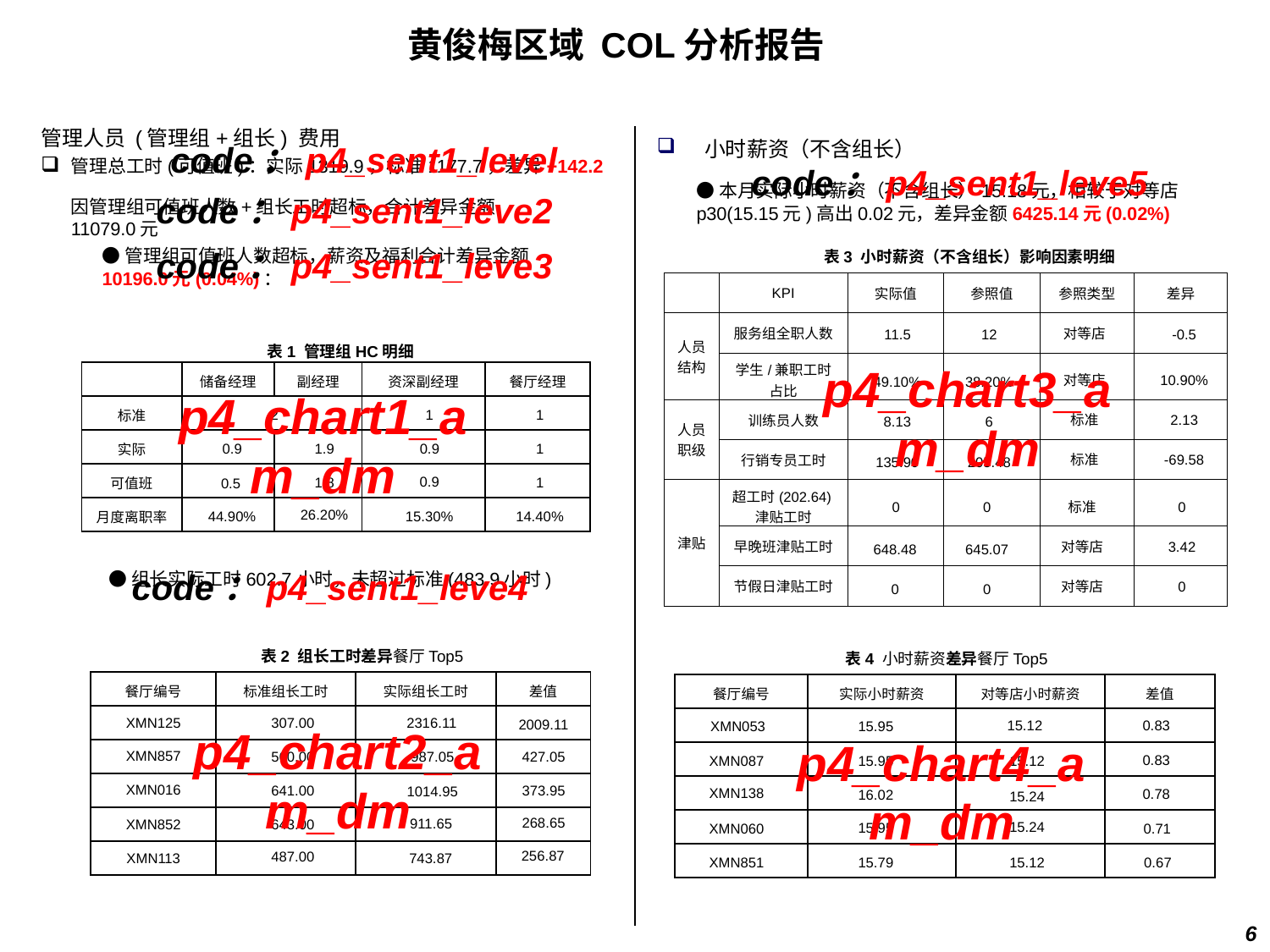

黄俊梅区域 COL分析报告
管理人员 (管理组+组长) 费用

小时薪资（不含组长）
code：p4_sent1_level
管理总工时(可值班)：实际1319.9，标准1177.7，差异+142.2
code：p4_sent1_leve5
●本月实际小时薪资（不含组长）15.18元，相较于对等店p30(15.15元)高出0.02元，差异金额6425.14元(0.02%)
code：p4_sent1_leve2
因管理组可值班人数+组长工时超标，合计差异金额11079.0元
code：p4_sent1_leve3
●管理组可值班人数超标，薪资及福利合计差异金额10196.0元(0.04%)：
表3 小时薪资（不含组长）影响因素明细
|  | KPI | 实际值 | 参照值 | 参照类型 | 差异 |
| --- | --- | --- | --- | --- | --- |
| 人员 结构 | 服务组全职人数 |  |  |  |  |
|  | 学生/兼职工时占比 |  |  |  |  |
| 人员 职级 | 训练员人数 |  |  |  |  |
|  | 行销专员工时 |  |  |  |  |
| 津贴 | 超工时(202.64)津贴工时 |  |  |  |  |
|  | 早晚班津贴工时 |  |  |  |  |
|  | 节假日津贴工时 |  |  |  |  |
对等店
12
11.5
-0.5
表1 管理组HC明细
p4_chart3_am_dm
|  | 储备经理 | 副经理 | 资深副经理 | 餐厅经理 |
| --- | --- | --- | --- | --- |
| 标准 |  |  |  |  |
| 实际 |  |  |  |  |
| 可值班 |  |  |  |  |
| 月度离职率 |  |  |  |  |
对等店
10.90%
49.10%
38.20%
p4_chart1_am_dm
2
1
1
标准
2.13
8.13
6
1.9
0.9
0.9
1
标准
-69.58
135.90
205.48
0.9
1.8
1
0.5
0
0
标准
0
26.20%
44.90%
15.30%
14.40%
对等店
3.42
648.48
645.07
code：p4_sent1_leve4
●组长实际工时602.7小时，未超过标准(483.9小时)
对等店
0
0
0
表2 组长工时差异餐厅Top5
表4 小时薪资差异餐厅Top5
| 餐厅编号 | 标准组长工时 | 实际组长工时 | 差值 |
| --- | --- | --- | --- |
|  |  |  |  |
|  |  |  |  |
|  |  |  |  |
|  |  |  |  |
|  |  |  |  |
| 餐厅编号 | 实际小时薪资 | 对等店小时薪资 | 差值 |
| --- | --- | --- | --- |
|  |  |  |  |
|  |  |  |  |
|  |  |  |  |
|  |  |  |  |
|  |  |  |  |
XMN125
307.00
2316.11
2009.11
0.83
15.12
15.95
XMN053
p4_chart2_am_dm
p4_chart4_am_dm
XMN857
427.05
560.00
987.05
0.83
XMN087
15.95
15.12
XMN016
641.00
373.95
1014.95
XMN138
0.78
16.02
15.24
268.65
911.65
XMN852
643.00
15.24
15.95
0.71
XMN060
256.87
487.00
XMN113
743.87
XMN851
15.79
15.12
0.67